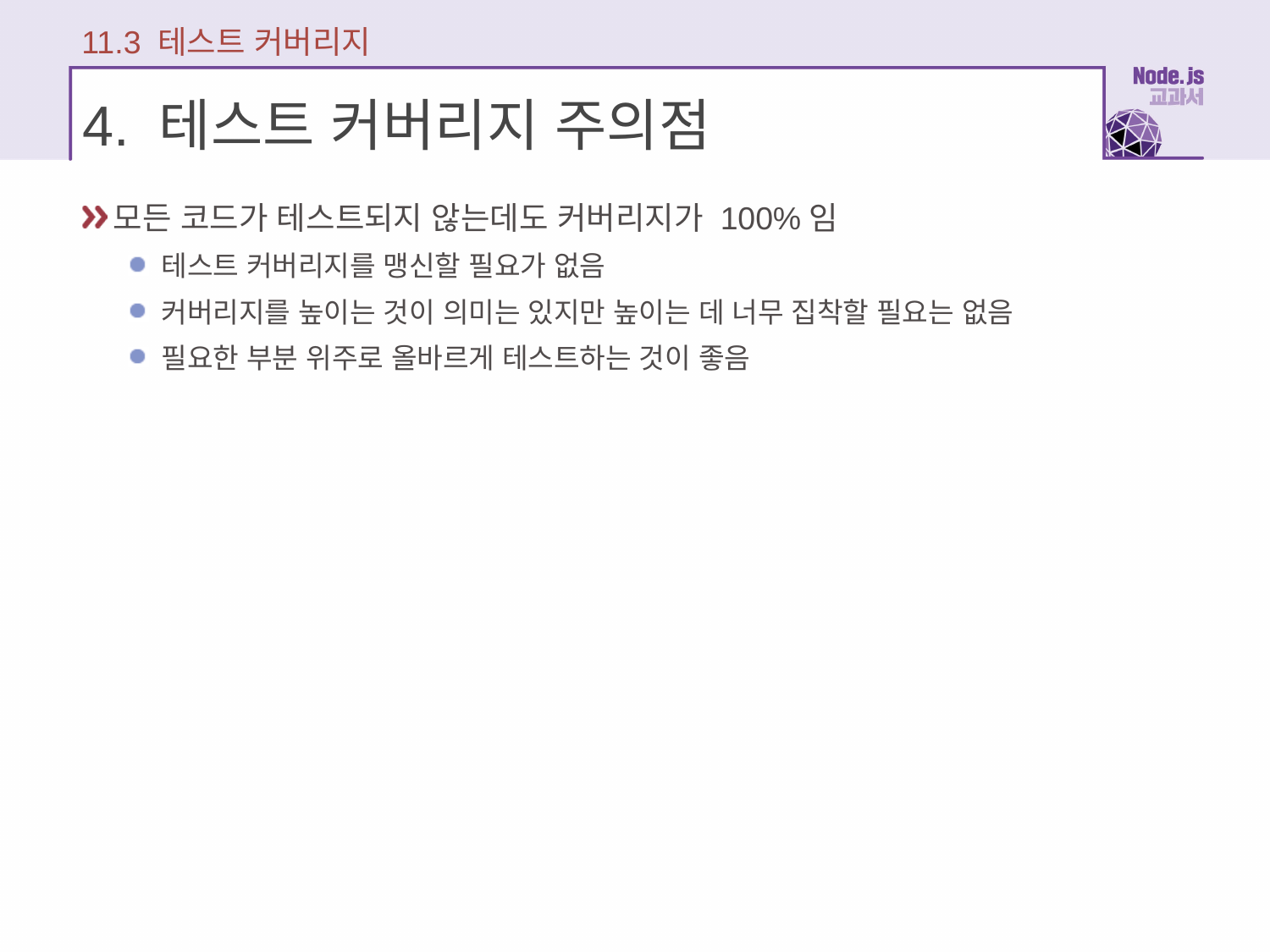

11.3 테스트 커버리지
# 4. 테스트 커버리지 주의점
모든 코드가 테스트되지 않는데도 커버리지가 100%임
테스트 커버리지를 맹신할 필요가 없음
커버리지를 높이는 것이 의미는 있지만 높이는 데 너무 집착할 필요는 없음
필요한 부분 위주로 올바르게 테스트하는 것이 좋음